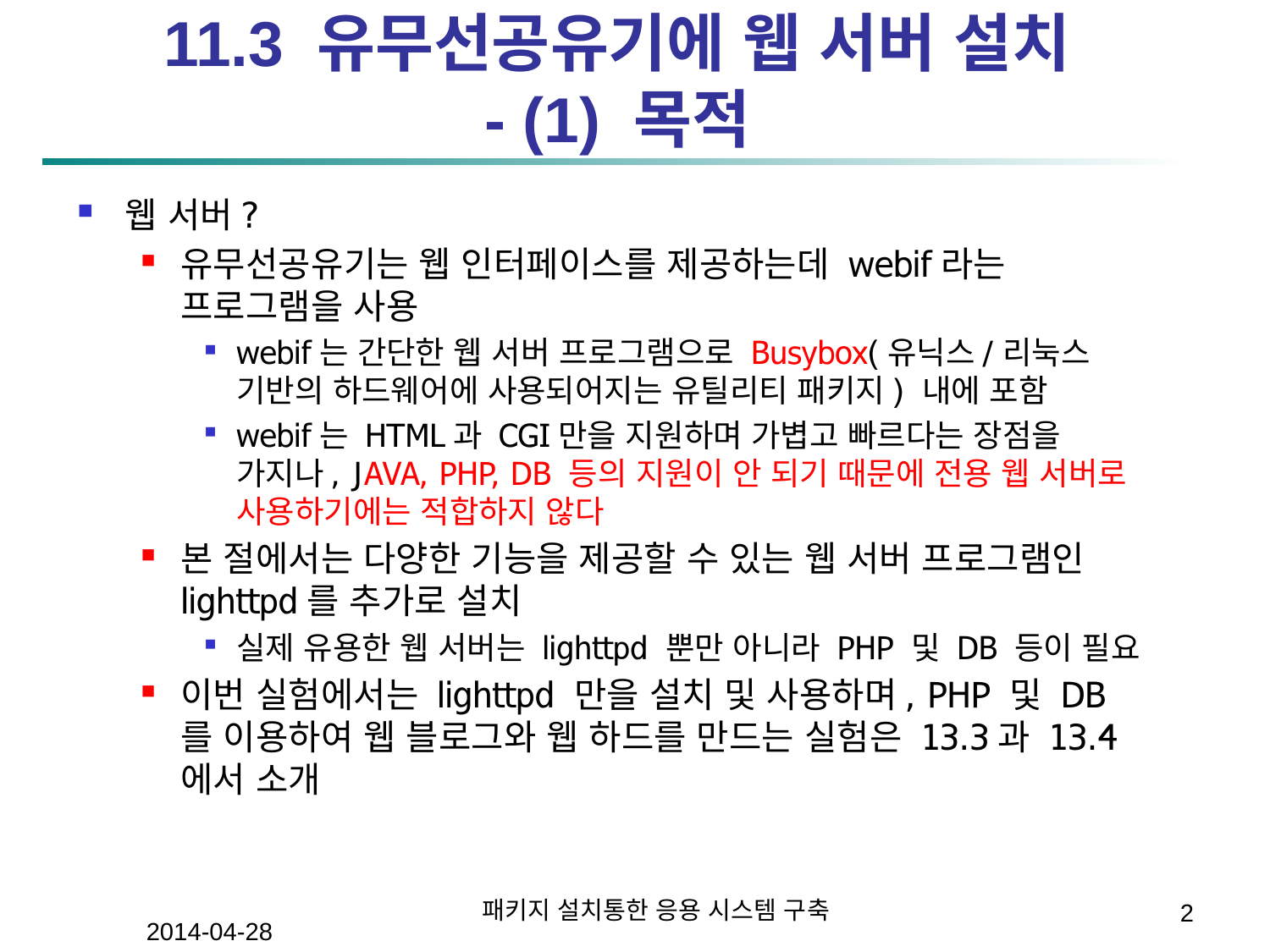

# 11.3 유무선공유기에 웹 서버 설치 - (1) 목적
웹 서버?
유무선공유기는 웹 인터페이스를 제공하는데 webif라는 프로그램을 사용
webif는 간단한 웹 서버 프로그램으로 Busybox(유닉스/리눅스 기반의 하드웨어에 사용되어지는 유틸리티 패키지) 내에 포함
webif는 HTML과 CGI만을 지원하며 가볍고 빠르다는 장점을 가지나, JAVA, PHP, DB 등의 지원이 안 되기 때문에 전용 웹 서버로 사용하기에는 적합하지 않다
본 절에서는 다양한 기능을 제공할 수 있는 웹 서버 프로그램인 lighttpd를 추가로 설치
실제 유용한 웹 서버는 lighttpd 뿐만 아니라 PHP 및 DB 등이 필요
이번 실험에서는 lighttpd 만을 설치 및 사용하며, PHP 및 DB를 이용하여 웹 블로그와 웹 하드를 만드는 실험은 13.3과 13.4 에서 소개
2
패키지 설치통한 응용 시스템 구축
2014-04-28